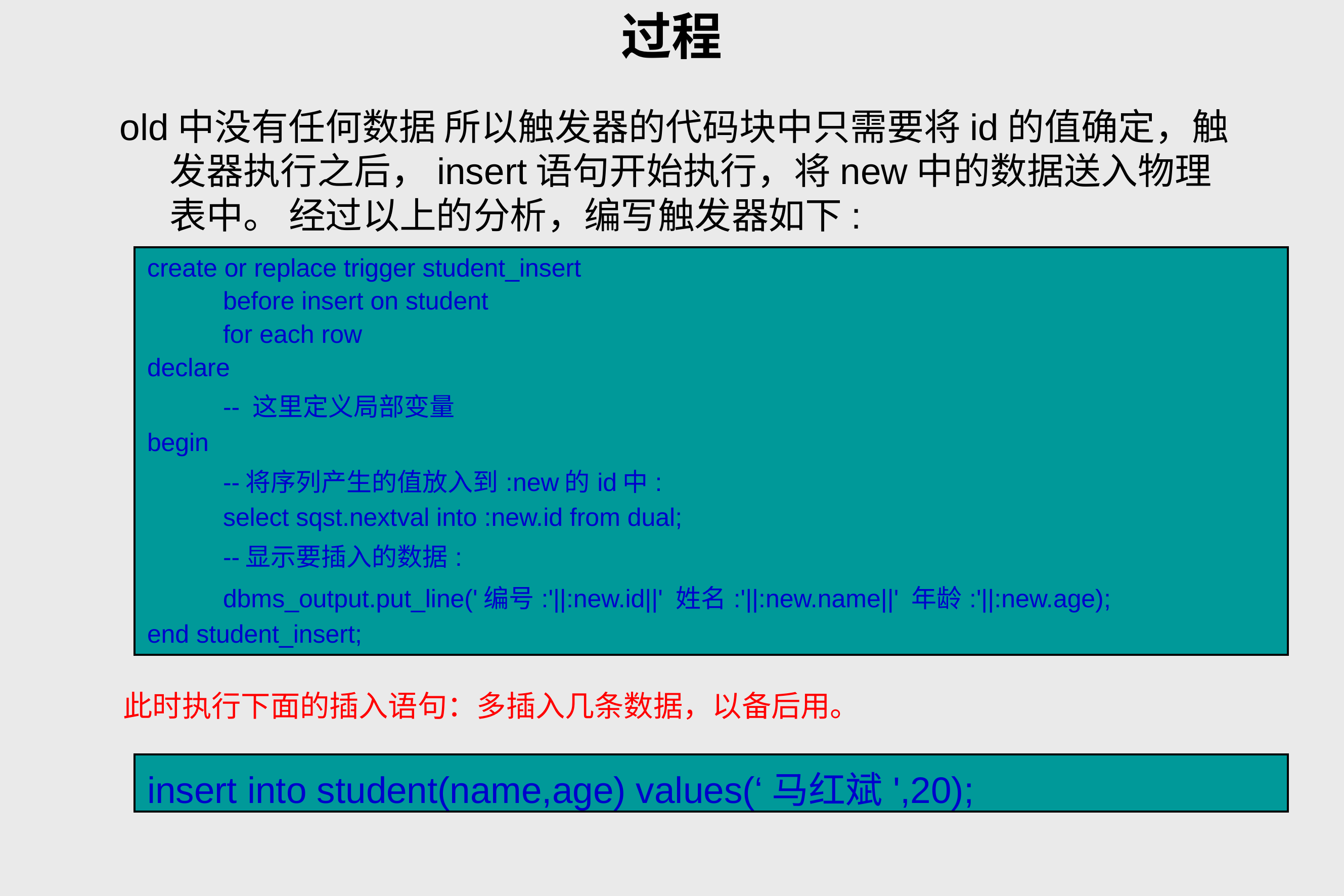

# 过程
old中没有任何数据 所以触发器的代码块中只需要将id的值确定，触发器执行之后，insert语句开始执行，将new中的数据送入物理表中。 经过以上的分析，编写触发器如下:
| create or replace trigger student\_insert before insert on student for each row declare -- 这里定义局部变量 begin --将序列产生的值放入到:new的id中: select sqst.nextval into :new.id from dual; --显示要插入的数据: dbms\_output.put\_line('编号:'||:new.id||' 姓名:'||:new.name||' 年龄:'||:new.age); end student\_insert; |
| --- |
此时执行下面的插入语句：多插入几条数据，以备后用。
| insert into student(name,age) values(‘马红斌',20); |
| --- |